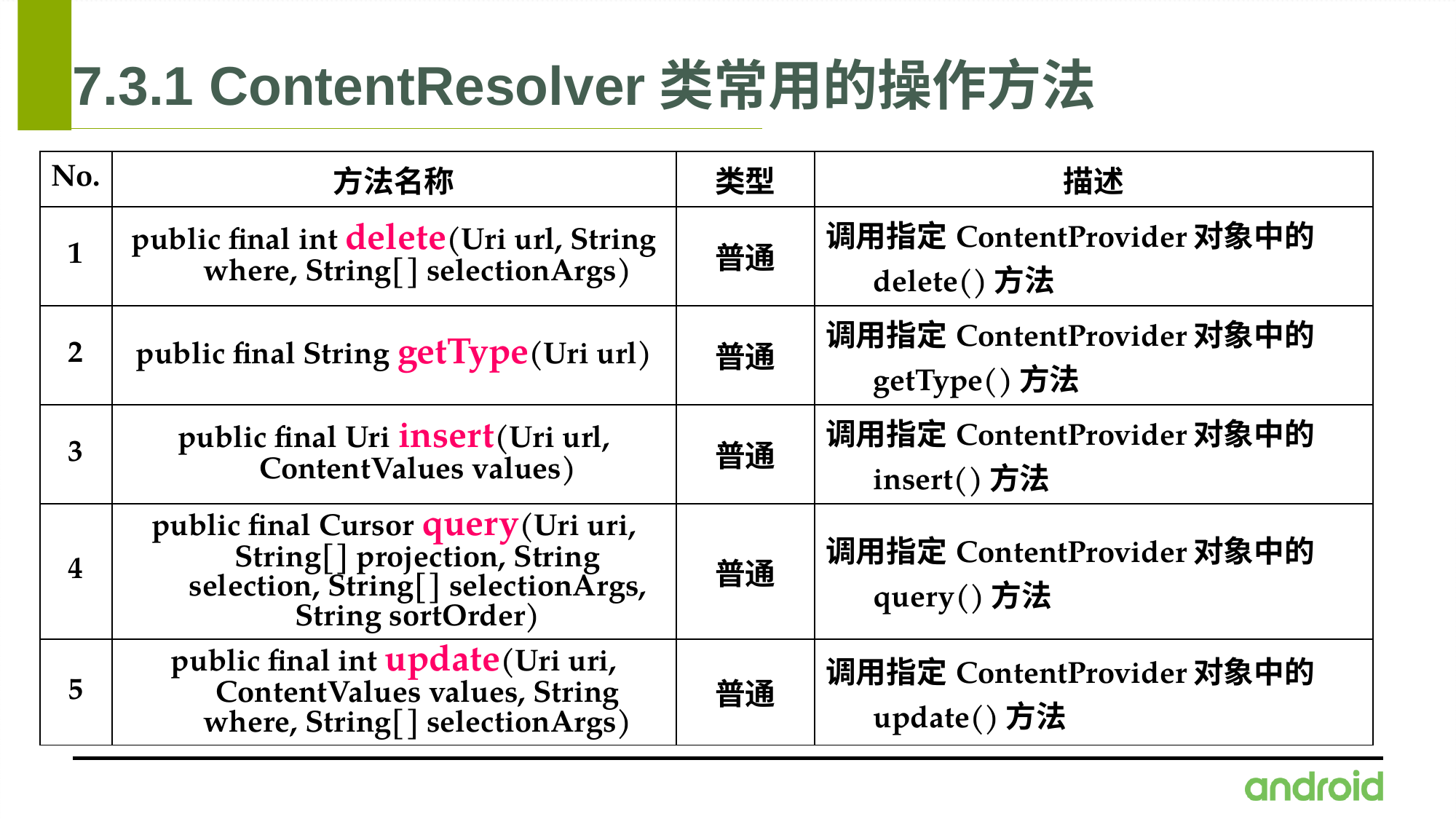

# 7.3.1 ContentResolver类常用的操作方法
| No. | 方法名称 | 类型 | 描述 |
| --- | --- | --- | --- |
| 1 | public final int delete(Uri url, String where, String[] selectionArgs) | 普通 | 调用指定ContentProvider对象中的delete()方法 |
| 2 | public final String getType(Uri url) | 普通 | 调用指定ContentProvider对象中的getType()方法 |
| 3 | public final Uri insert(Uri url, ContentValues values) | 普通 | 调用指定ContentProvider对象中的insert()方法 |
| 4 | public final Cursor query(Uri uri, String[] projection, String selection, String[] selectionArgs, String sortOrder) | 普通 | 调用指定ContentProvider对象中的query()方法 |
| 5 | public final int update(Uri uri, ContentValues values, String where, String[] selectionArgs) | 普通 | 调用指定ContentProvider对象中的update()方法 |